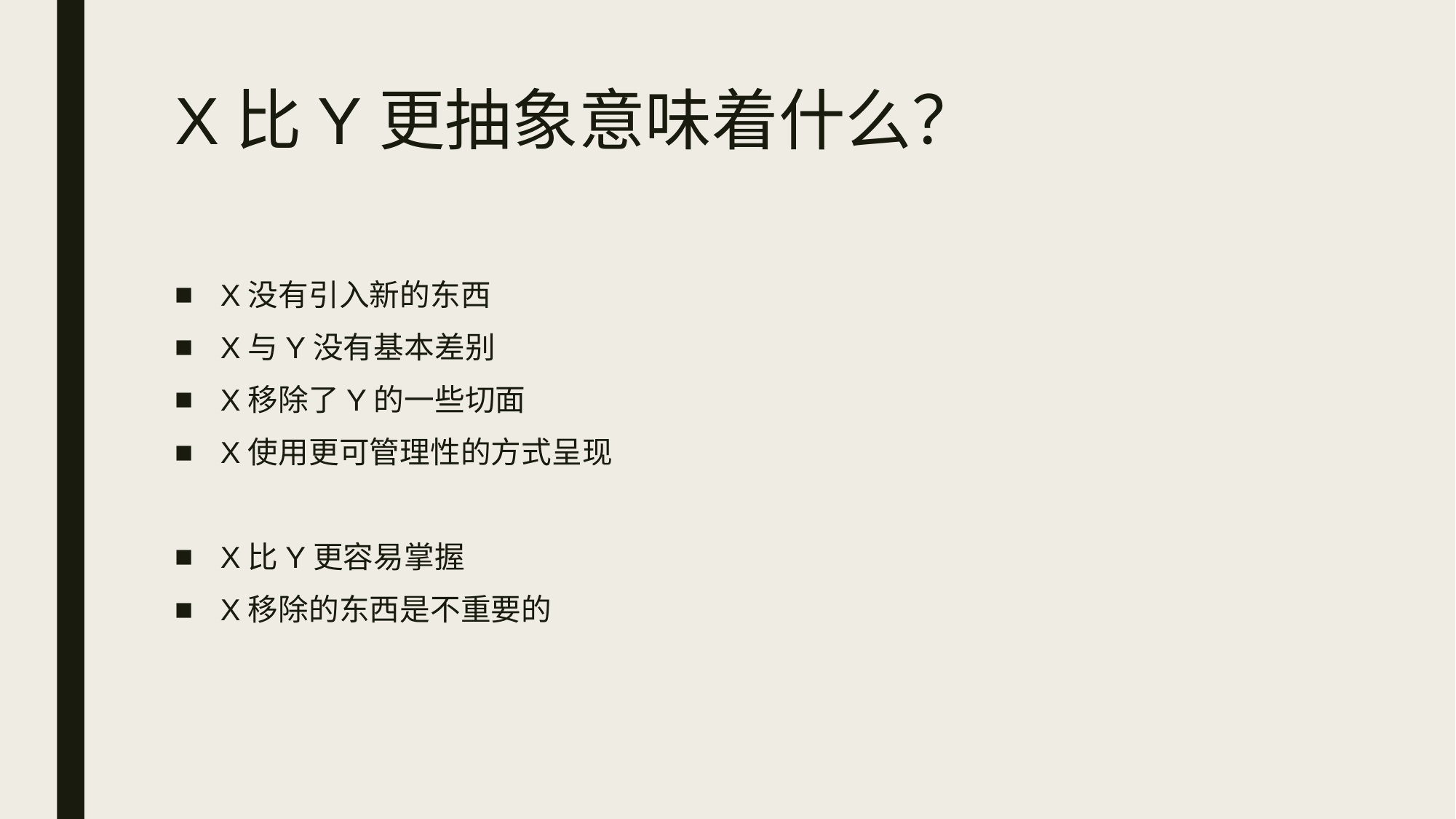

# X比Y更抽象意味着什么？
X没有引入新的东西
X与Y没有基本差别
X移除了Y的一些切面
X使用更可管理性的方式呈现

X比Y更容易掌握
X移除的东西是不重要的